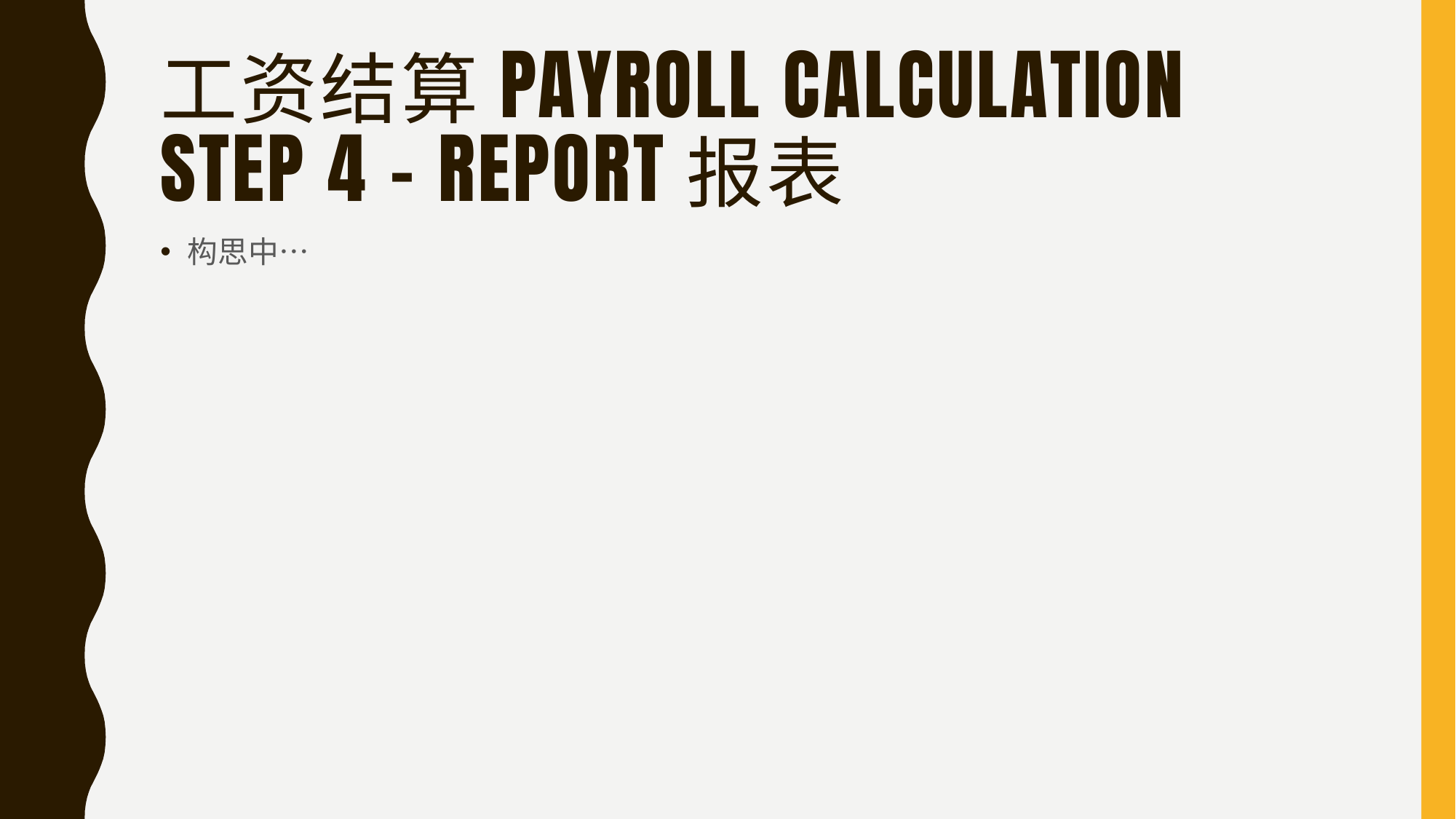

# 工资结算Payroll calculation Step 4 – Report报表
构思中…